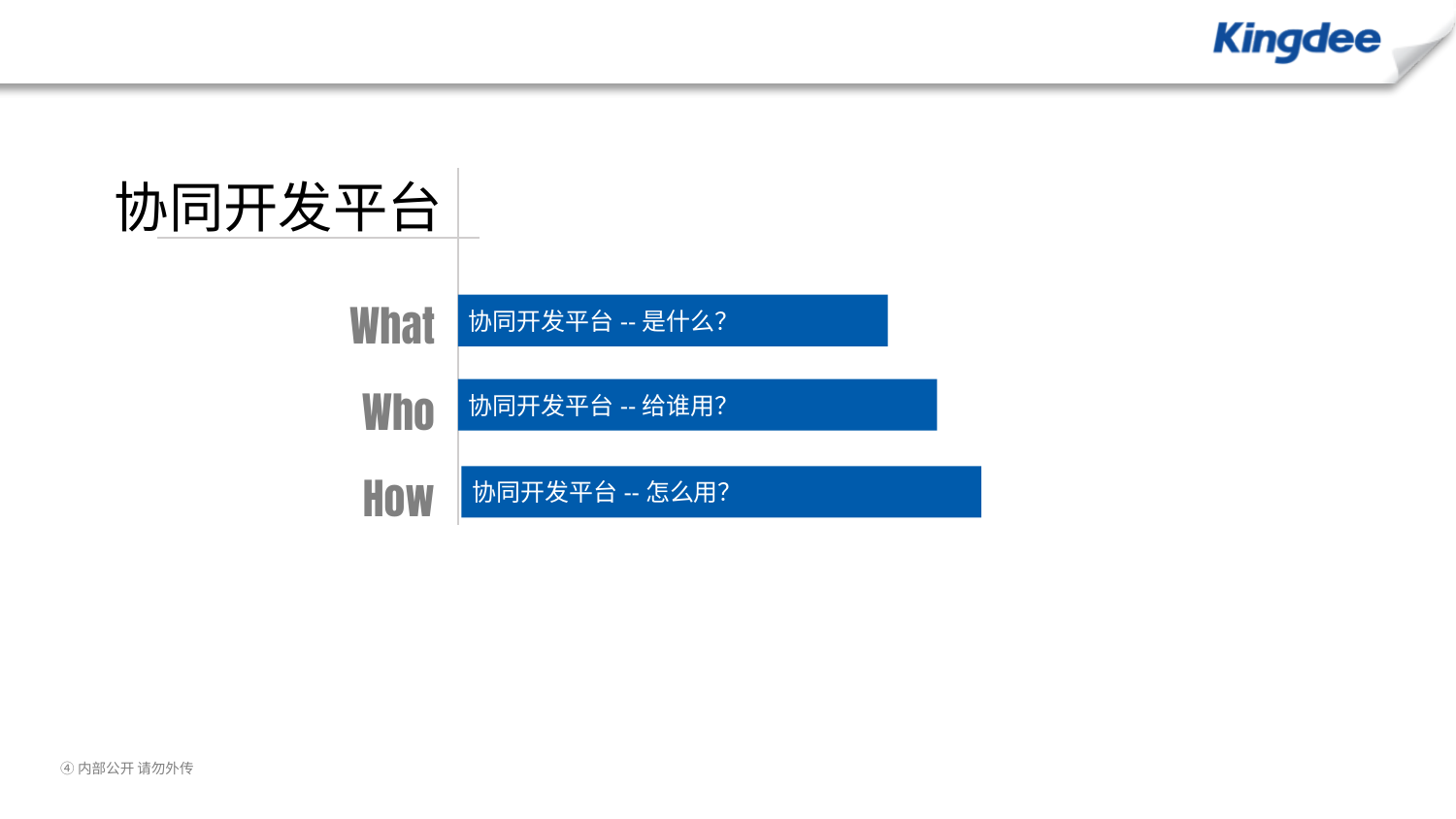

协同开发平台
What
协同开发平台--是什么？
Who
协同开发平台--给谁用？
How
协同开发平台--怎么用？